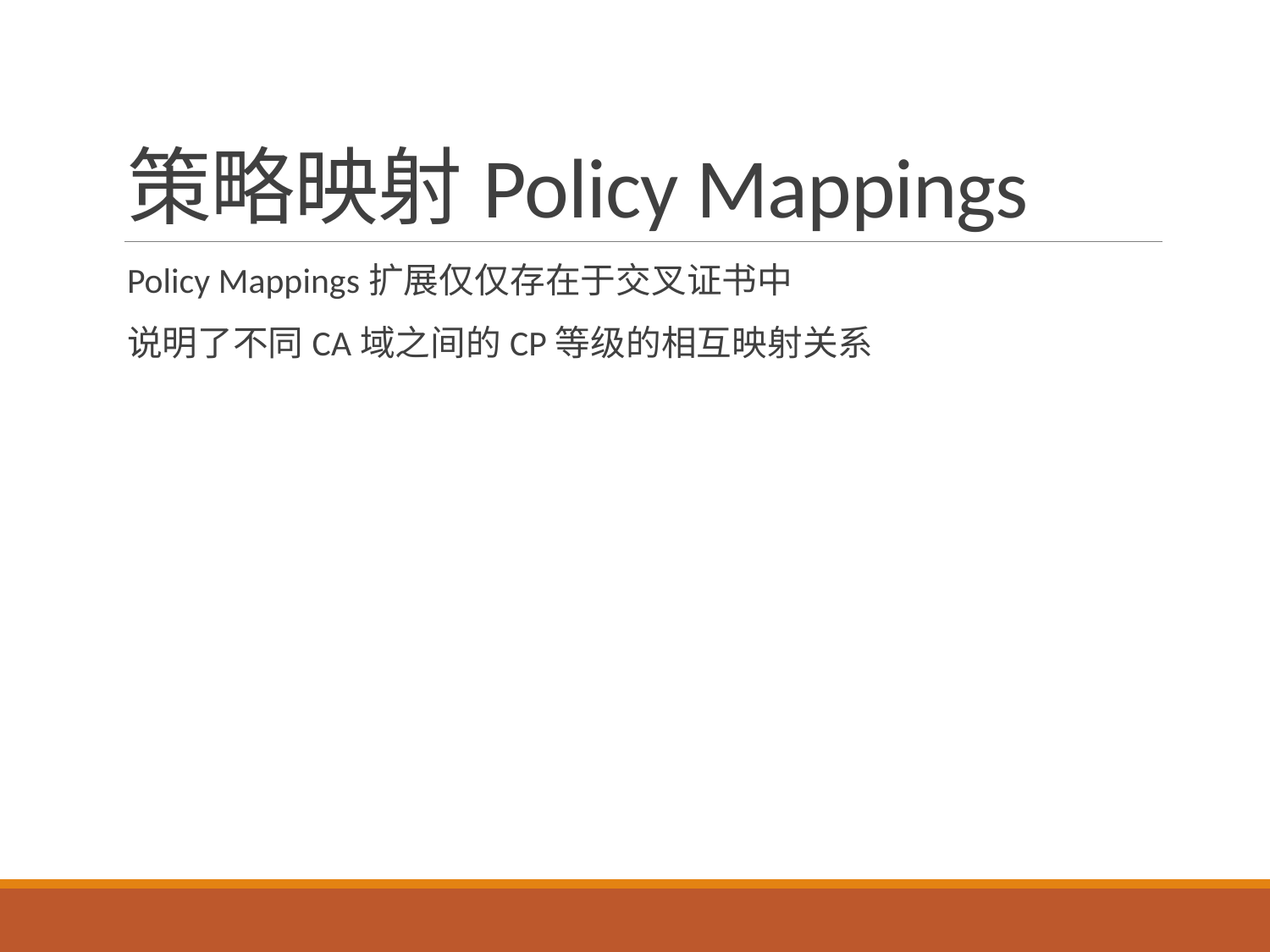

# 策略映射Policy Mappings
Policy Mappings扩展仅仅存在于交叉证书中
说明了不同CA域之间的CP等级的相互映射关系
99